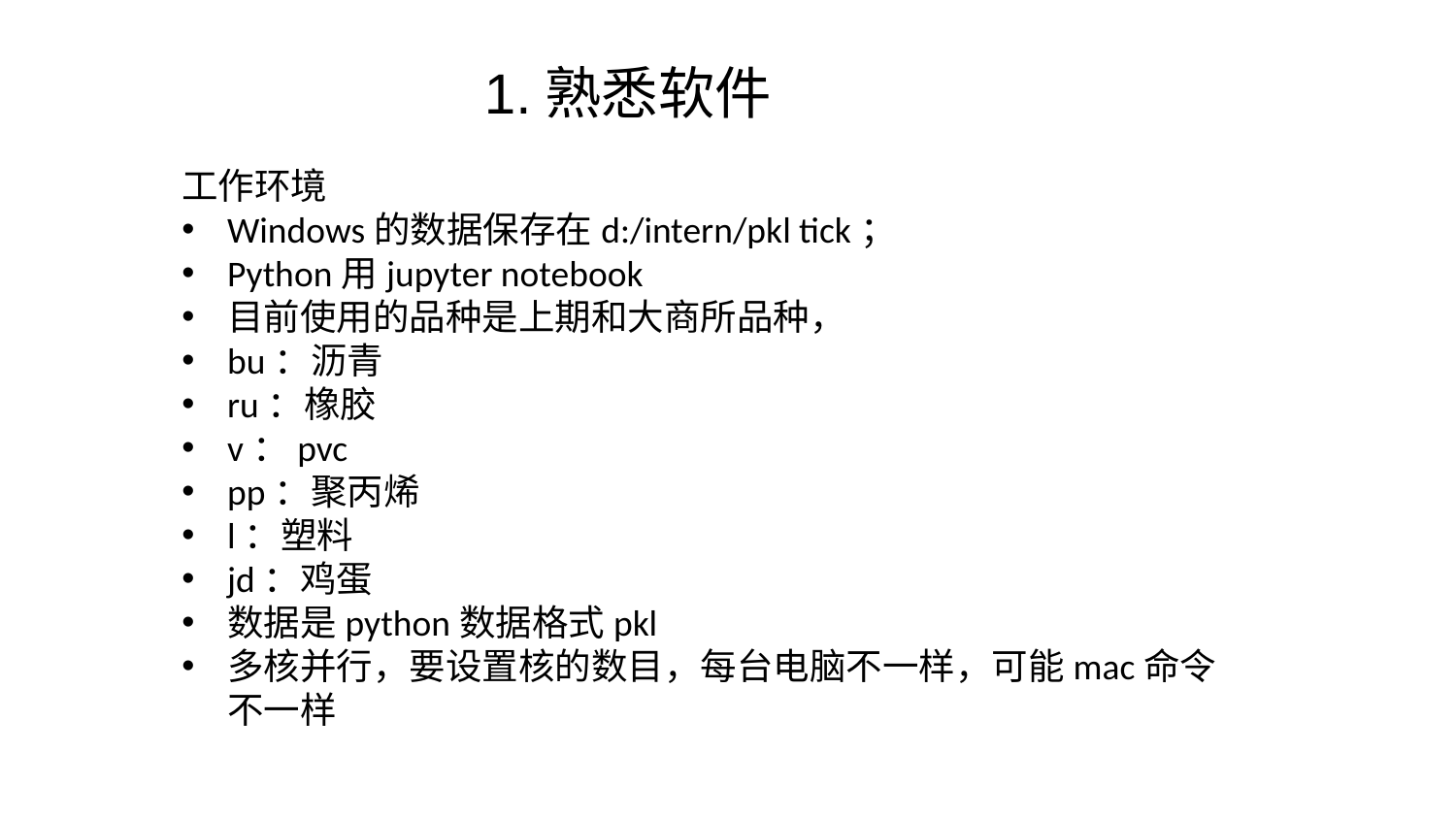

1.熟悉软件
工作环境
Windows的数据保存在d:/intern/pkl tick；
Python用jupyter notebook
目前使用的品种是上期和大商所品种，
bu：沥青
ru：橡胶
v：pvc
pp：聚丙烯
l：塑料
jd：鸡蛋
数据是python数据格式pkl
多核并行，要设置核的数目，每台电脑不一样，可能mac命令不一样